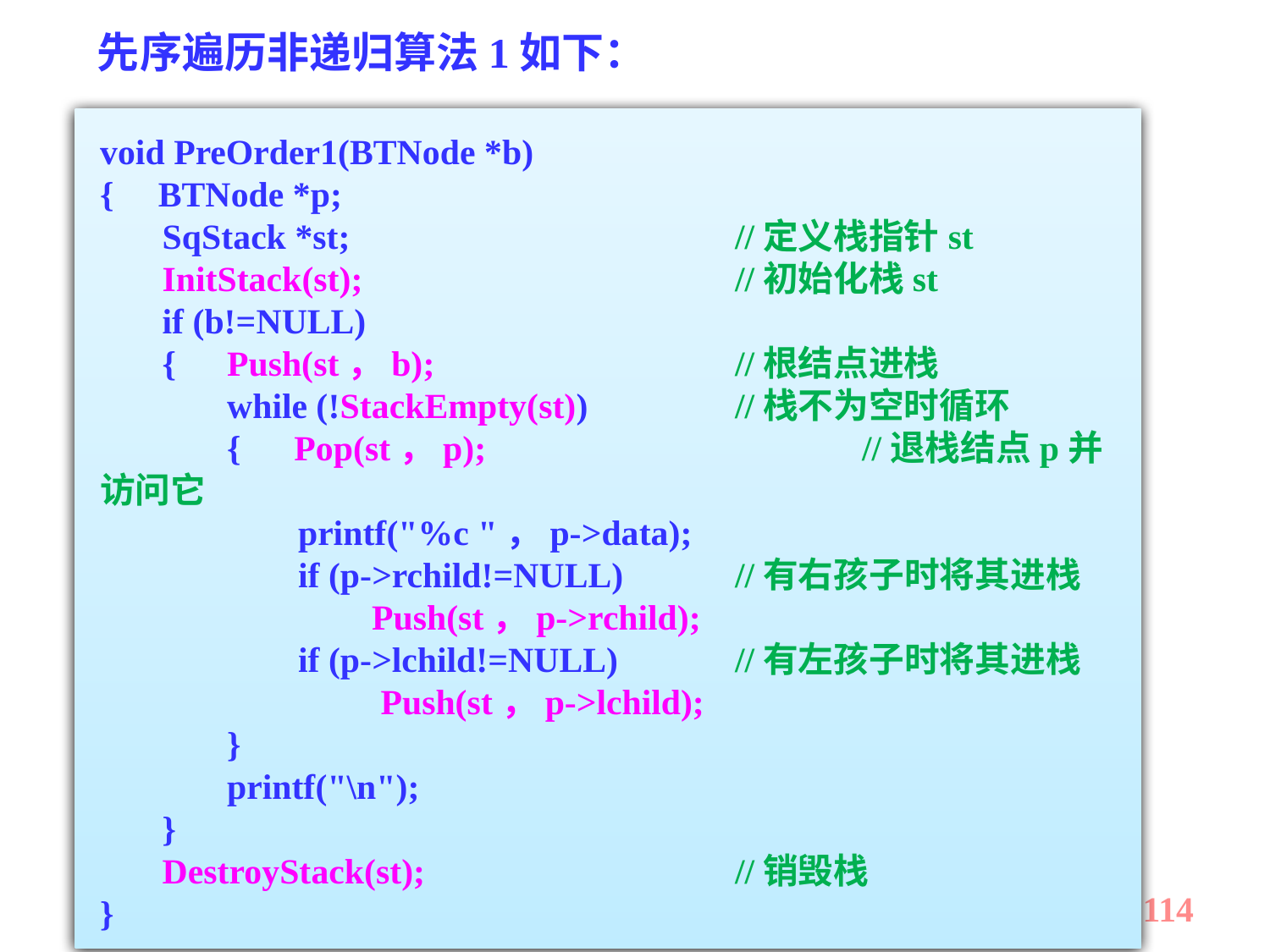

先序遍历非递归算法1如下：
void PreOrder1(BTNode *b)
{     BTNode *p;
       SqStack *st;				//定义栈指针st
       InitStack(st);			//初始化栈st
       if (b!=NULL)
       {	Push(st，b);			//根结点进栈
	while (!StackEmpty(st))		//栈不为空时循环
	{      Pop(st，p);			//退栈结点p并访问它
	        printf("%c "，p->data);
	        if (p->rchild!=NULL)	//有右孩子时将其进栈
		  Push(st，p->rchild);
	        if (p->lchild!=NULL)	//有左孩子时将其进栈
		   Push(st，p->lchild);
	}
	printf("\n");
       }
       DestroyStack(st);			//销毁栈
}
114